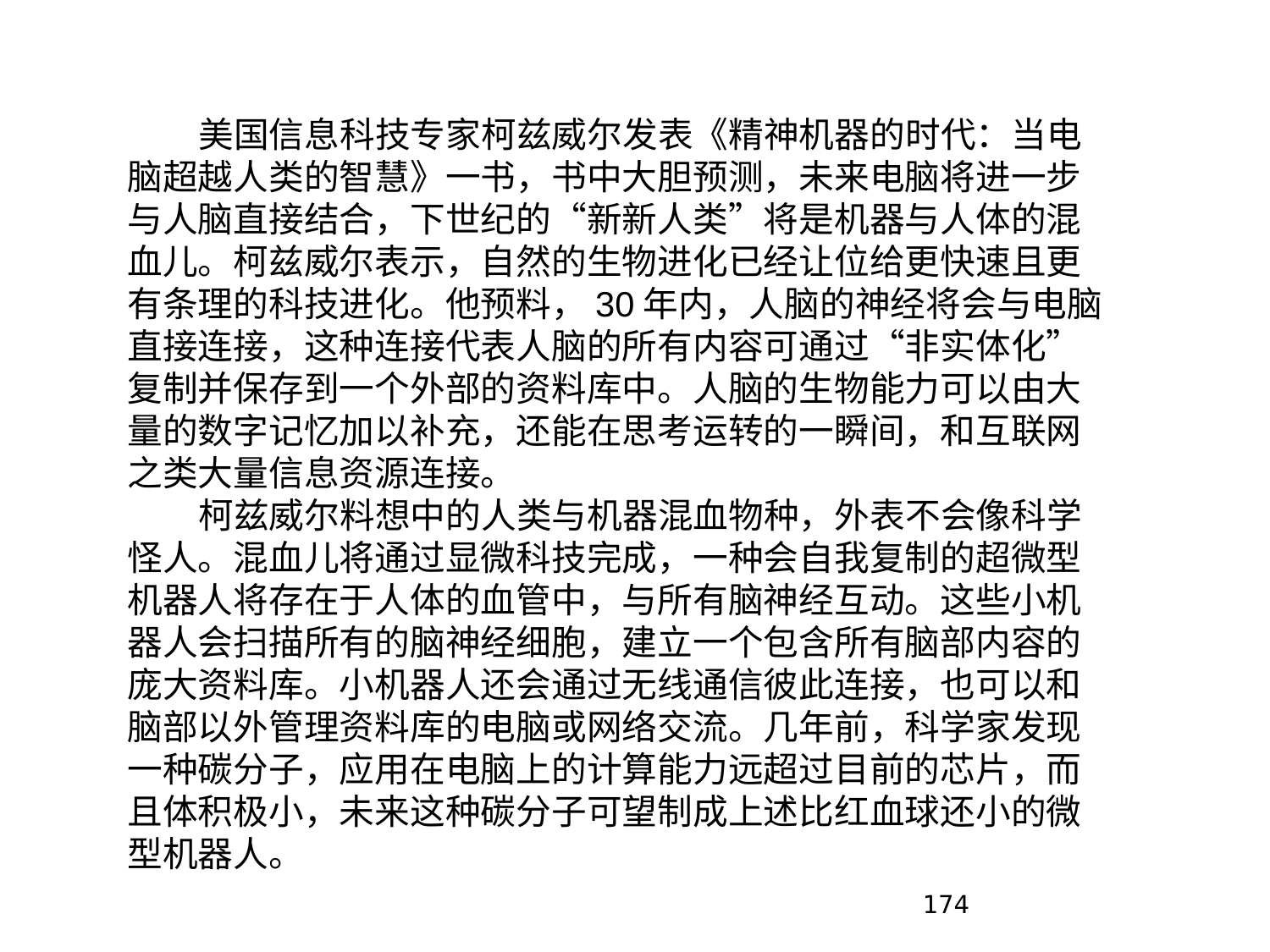

美国信息科技专家柯兹威尔发表《精神机器的时代：当电脑超越人类的智慧》一书，书中大胆预测，未来电脑将进一步与人脑直接结合，下世纪的“新新人类”将是机器与人体的混血儿。柯兹威尔表示，自然的生物进化已经让位给更快速且更有条理的科技进化。他预料，30年内，人脑的神经将会与电脑直接连接，这种连接代表人脑的所有内容可通过“非实体化”复制并保存到一个外部的资料库中。人脑的生物能力可以由大量的数字记忆加以补充，还能在思考运转的一瞬间，和互联网之类大量信息资源连接。
        柯兹威尔料想中的人类与机器混血物种，外表不会像科学怪人。混血儿将通过显微科技完成，一种会自我复制的超微型机器人将存在于人体的血管中，与所有脑神经互动。这些小机器人会扫描所有的脑神经细胞，建立一个包含所有脑部内容的庞大资料库。小机器人还会通过无线通信彼此连接，也可以和脑部以外管理资料库的电脑或网络交流。几年前，科学家发现一种碳分子，应用在电脑上的计算能力远超过目前的芯片，而且体积极小，未来这种碳分子可望制成上述比红血球还小的微型机器人。
174